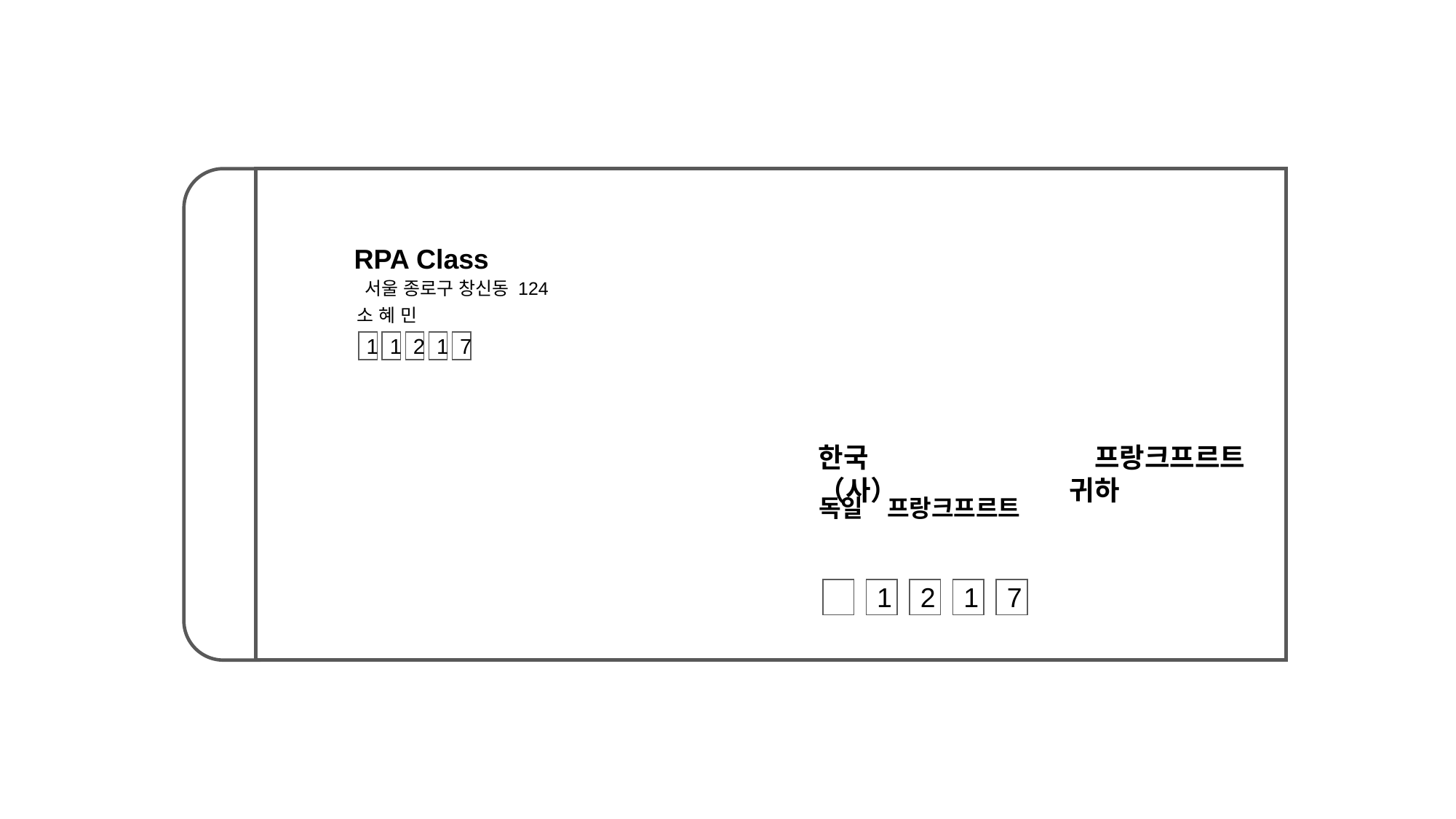

RPA Class
서울 종로구 창신동 124
소 혜 민
1
1
2
1
7
한국　　　　　　　　 프랑크프르트（사）　　　　　　 귀하
독일　프랑크프르트

1
2
1
7